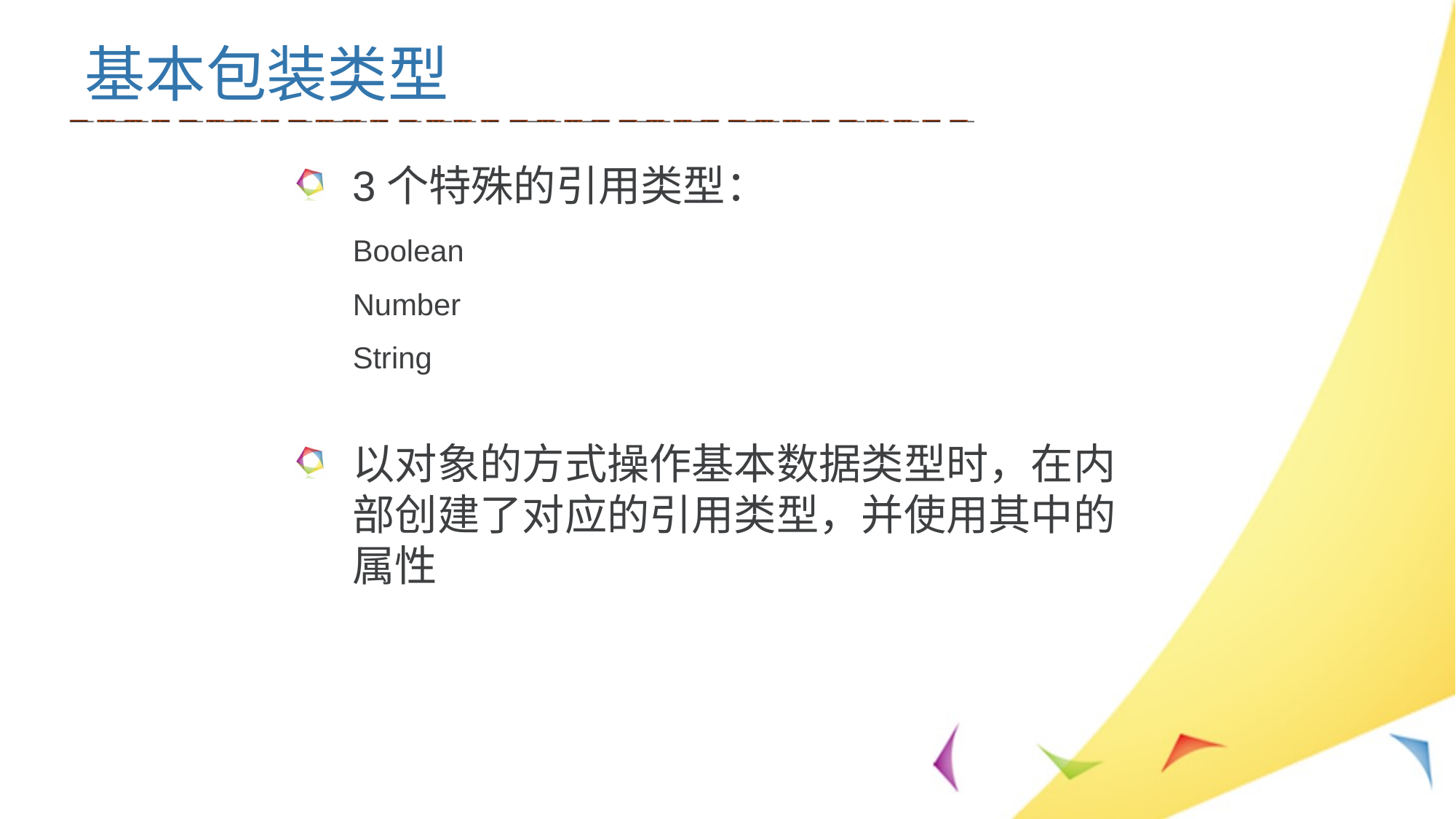

基本包装类型
3个特殊的引用类型：
Boolean
Number
String

以对象的方式操作基本数据类型时，在内部创建了对应的引用类型，并使用其中的属性